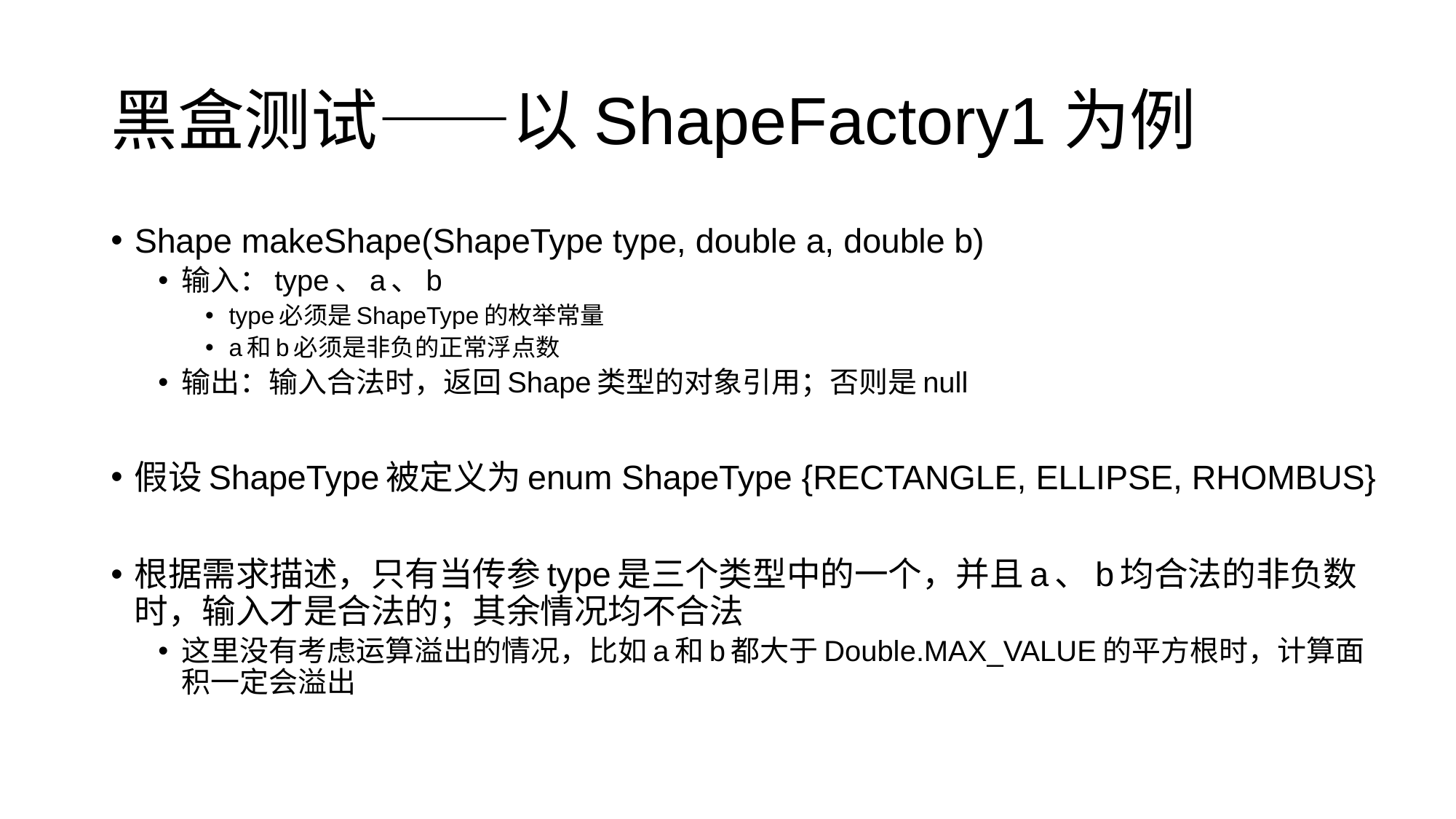

# 黑盒测试——以ShapeFactory1为例
Shape makeShape(ShapeType type, double a, double b)
输入：type、a、b
type必须是ShapeType的枚举常量
a和b必须是非负的正常浮点数
输出：输入合法时，返回Shape类型的对象引用；否则是null

假设ShapeType被定义为enum ShapeType {RECTANGLE, ELLIPSE, RHOMBUS}

根据需求描述，只有当传参type是三个类型中的一个，并且a、b均合法的非负数时，输入才是合法的；其余情况均不合法
这里没有考虑运算溢出的情况，比如a和b都大于Double.MAX_VALUE的平方根时，计算面积一定会溢出